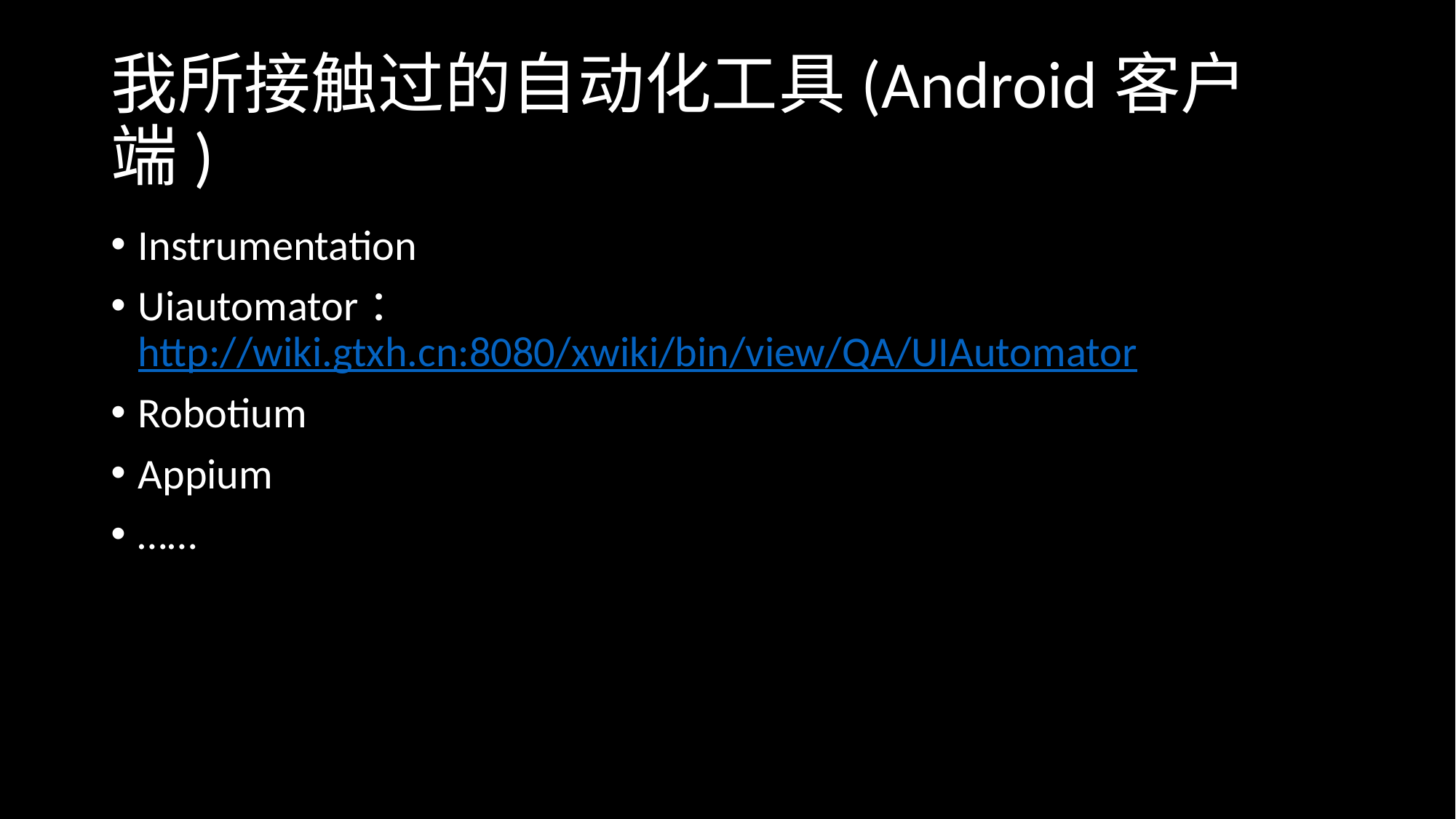

# 我所接触过的自动化工具(Android客户端)
Instrumentation
Uiautomator：http://wiki.gtxh.cn:8080/xwiki/bin/view/QA/UIAutomator
Robotium
Appium
……